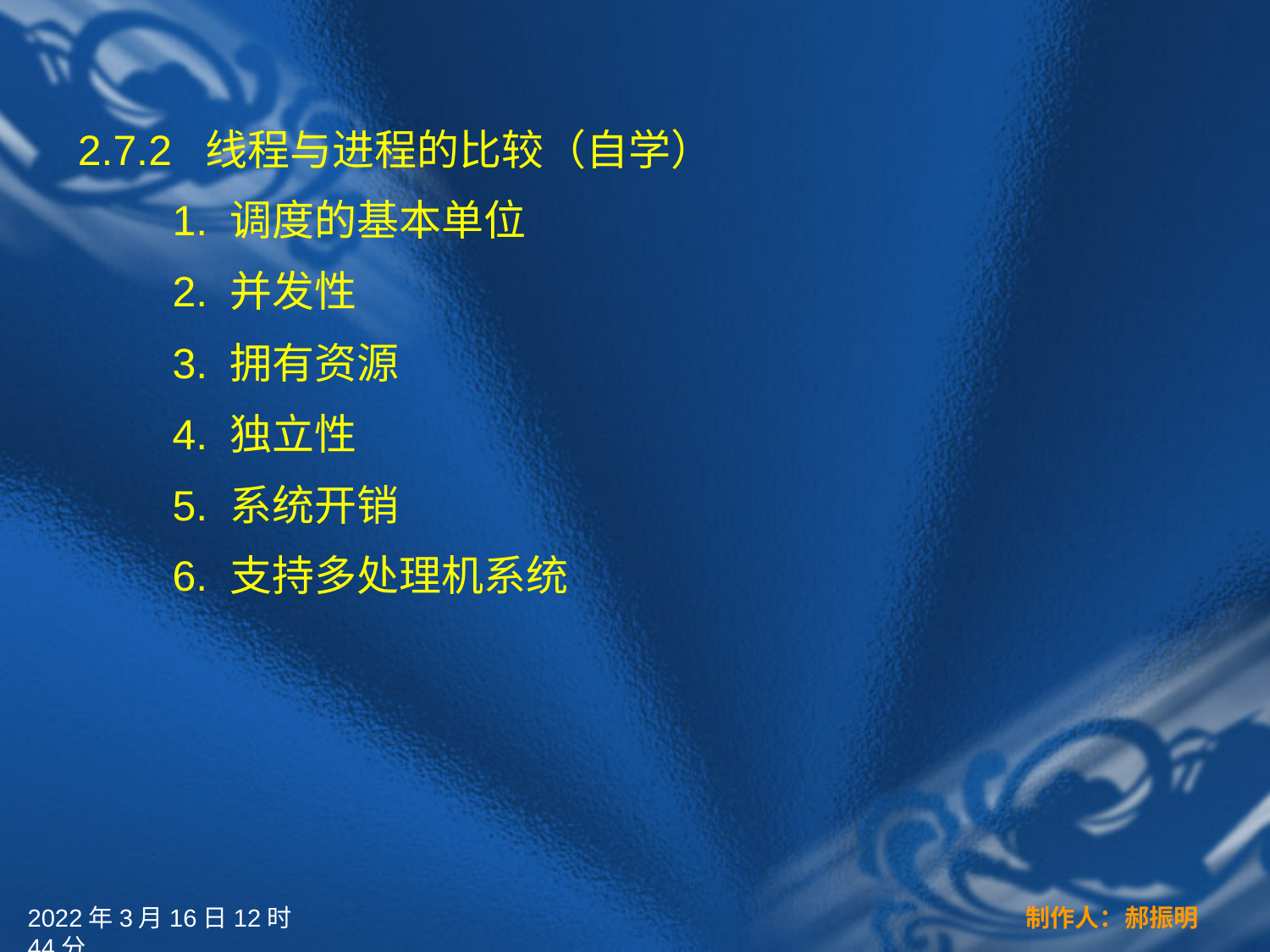

2.7.2  线程与进程的比较（自学）
　　1. 调度的基本单位
　　2. 并发性
　　3. 拥有资源
　　4. 独立性
　　5. 系统开销
　　6. 支持多处理机系统
2022年3月16日12时44分
制作人：郝振明